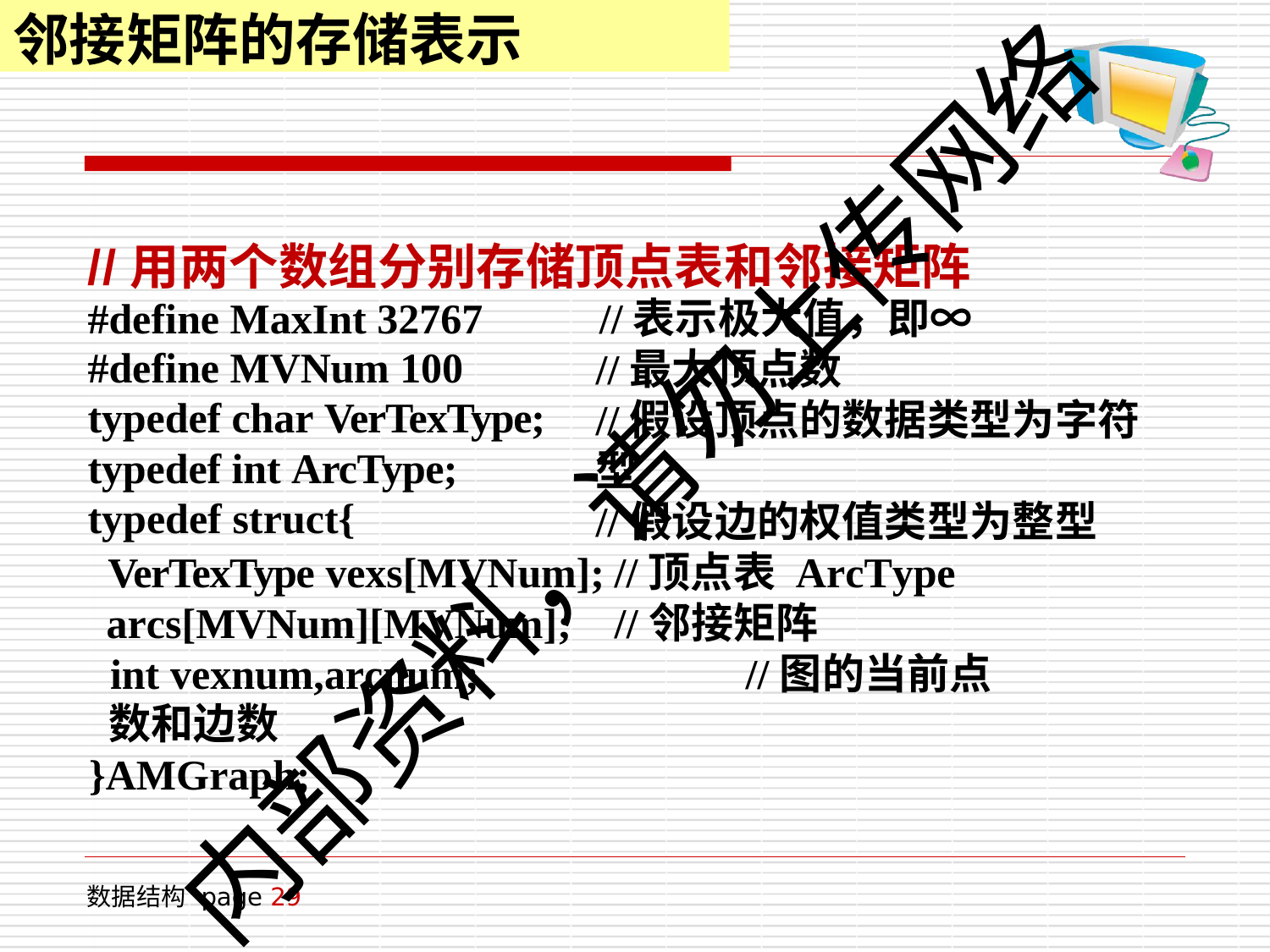

# 邻接矩阵的存储表示

//用两个数组分别存储顶点表和邻接矩阵
#define MaxInt 32767
#define MVNum 100  typedef char VerTexType;  typedef int ArcType;  typedef struct{
//表示极大值，即∞
//最大顶点数
//假设顶点的数据类型为字符型
//假设边的权值类型为整型
内部资料，请勿上传网络
VerTexType vexs[MVNum];	//顶点表 ArcType arcs[MVNum][MVNum];	//邻接矩阵
int vexnum,arcnum;	//图的当前点数和边数
}AMGraph;

数据结构 page 29